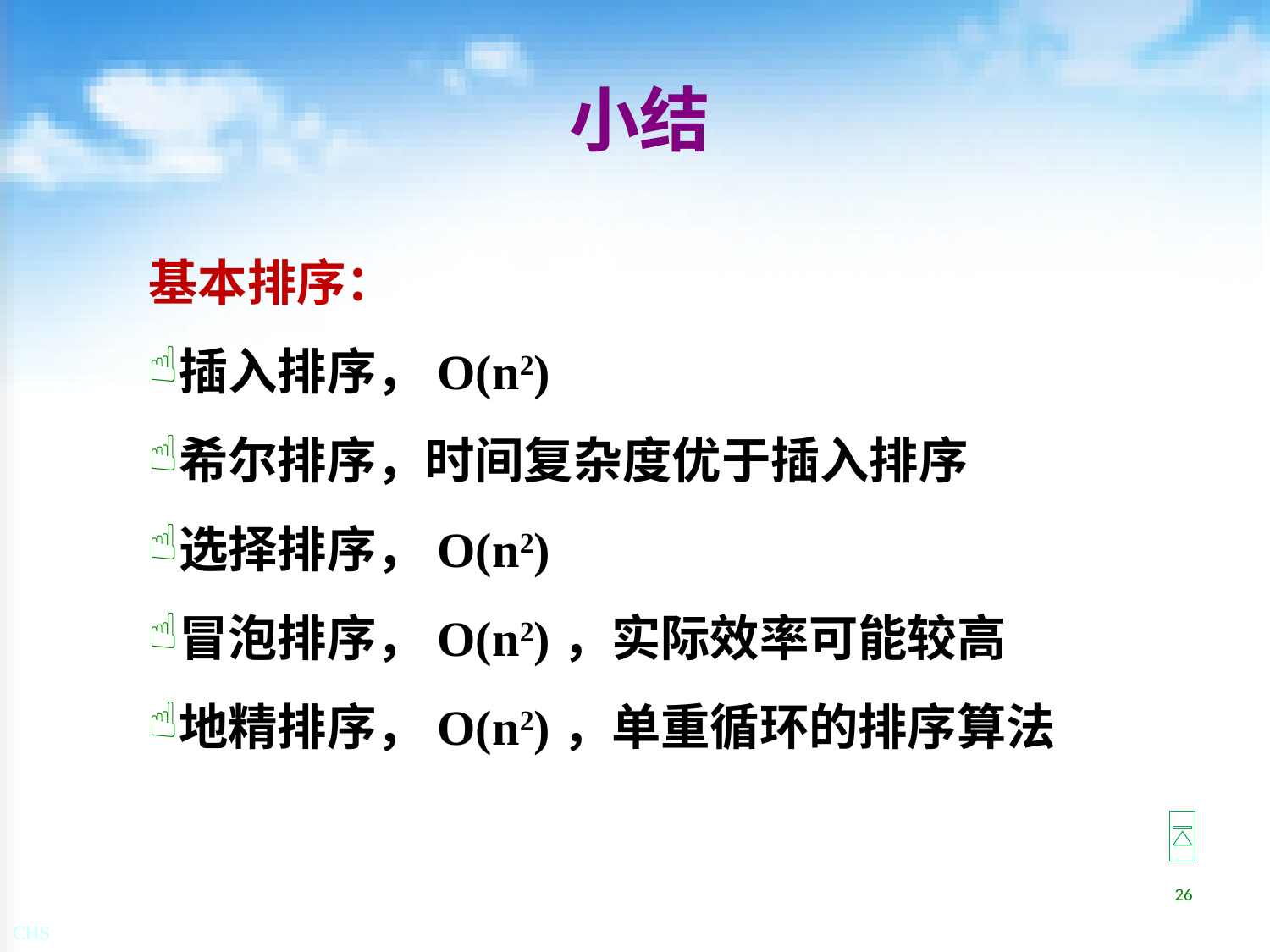

# 小结
基本排序：
插入排序，O(n2)
希尔排序，时间复杂度优于插入排序
选择排序，O(n2)
冒泡排序，O(n2)，实际效率可能较高
地精排序，O(n2)，单重循环的排序算法

26